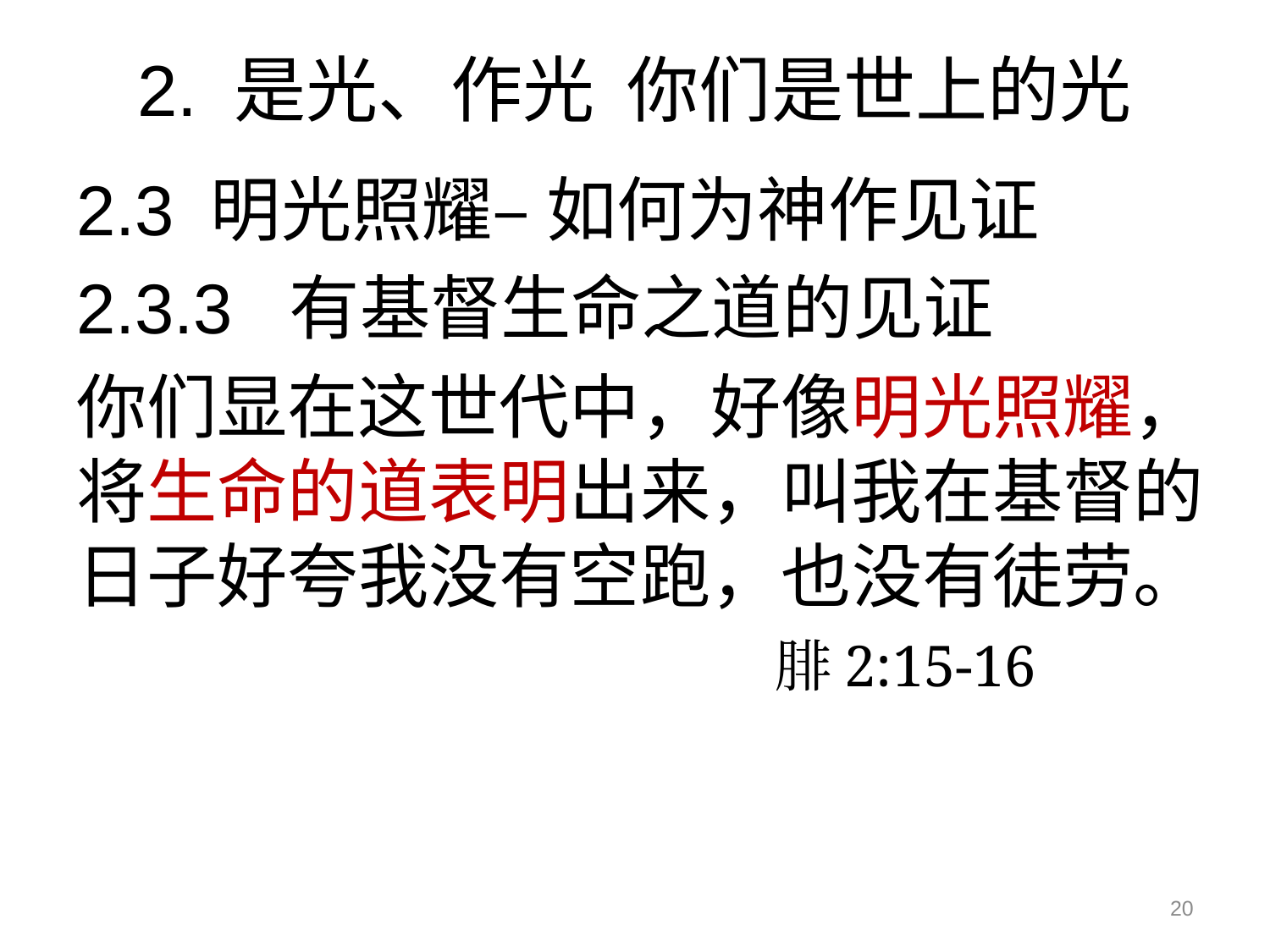

# 2. 是光、作光  你们是世上的光
2.3 明光照耀– 如何为神作见证
2.3.3  有基督生命之道的见证
你们显在这世代中，好像明光照耀，将生命的道表明出来，叫我在基督的日子好夸我没有空跑，也没有徒劳。
                                            腓2:15-16

20